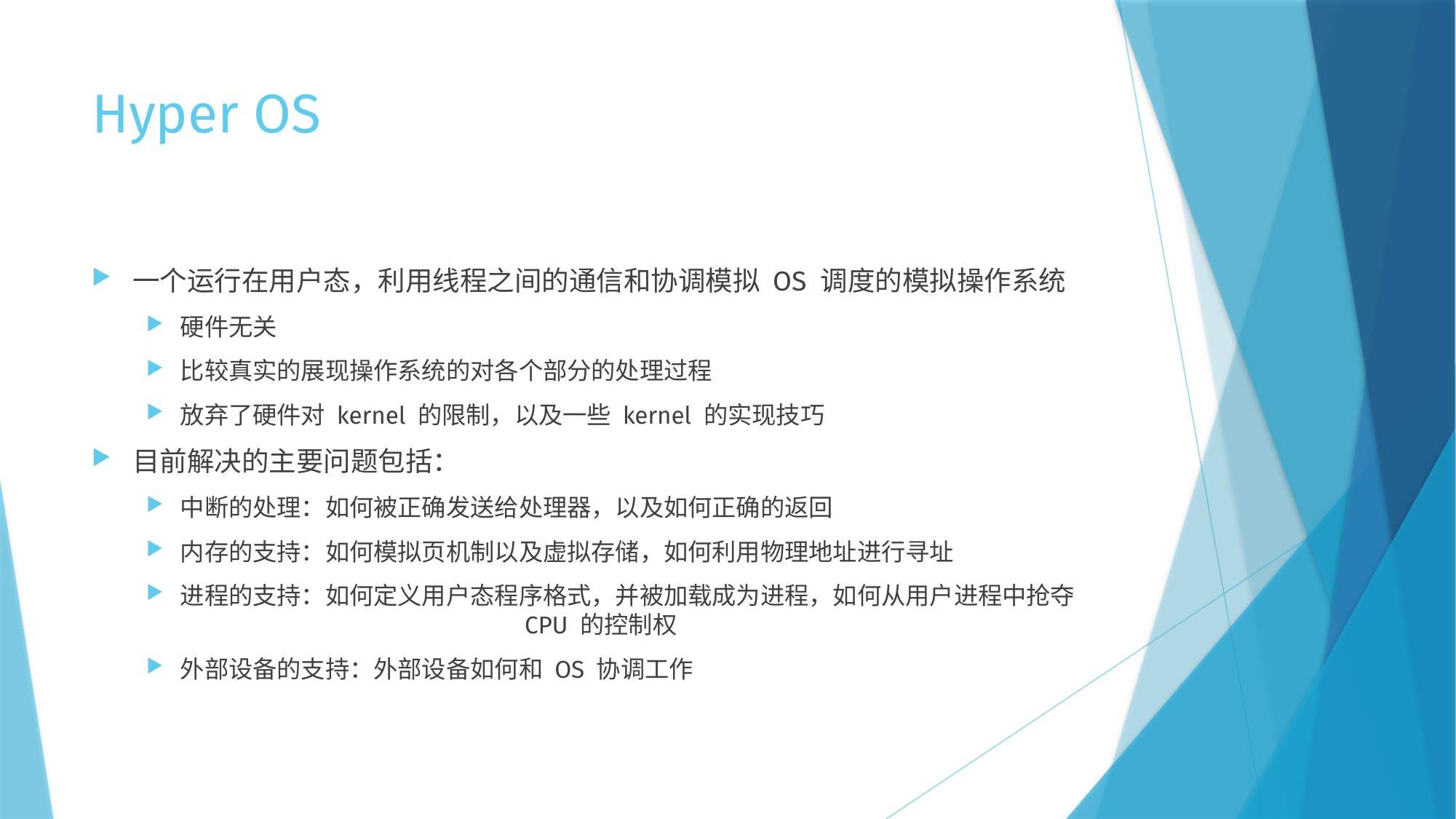

# Hyper OS
一个运行在用户态，利用线程之间的通信和协调模拟 OS 调度的模拟操作系统
硬件无关
比较真实的展现操作系统的对各个部分的处理过程
放弃了硬件对 kernel 的限制，以及一些 kernel 的实现技巧
目前解决的主要问题包括：
中断的处理：如何被正确发送给处理器，以及如何正确的返回
内存的支持：如何模拟页机制以及虚拟存储，如何利用物理地址进行寻址
进程的支持：如何定义用户态程序格式，并被加载成为进程，如何从用户进程中抢夺 			  CPU 的控制权
外部设备的支持：外部设备如何和 OS 协调工作